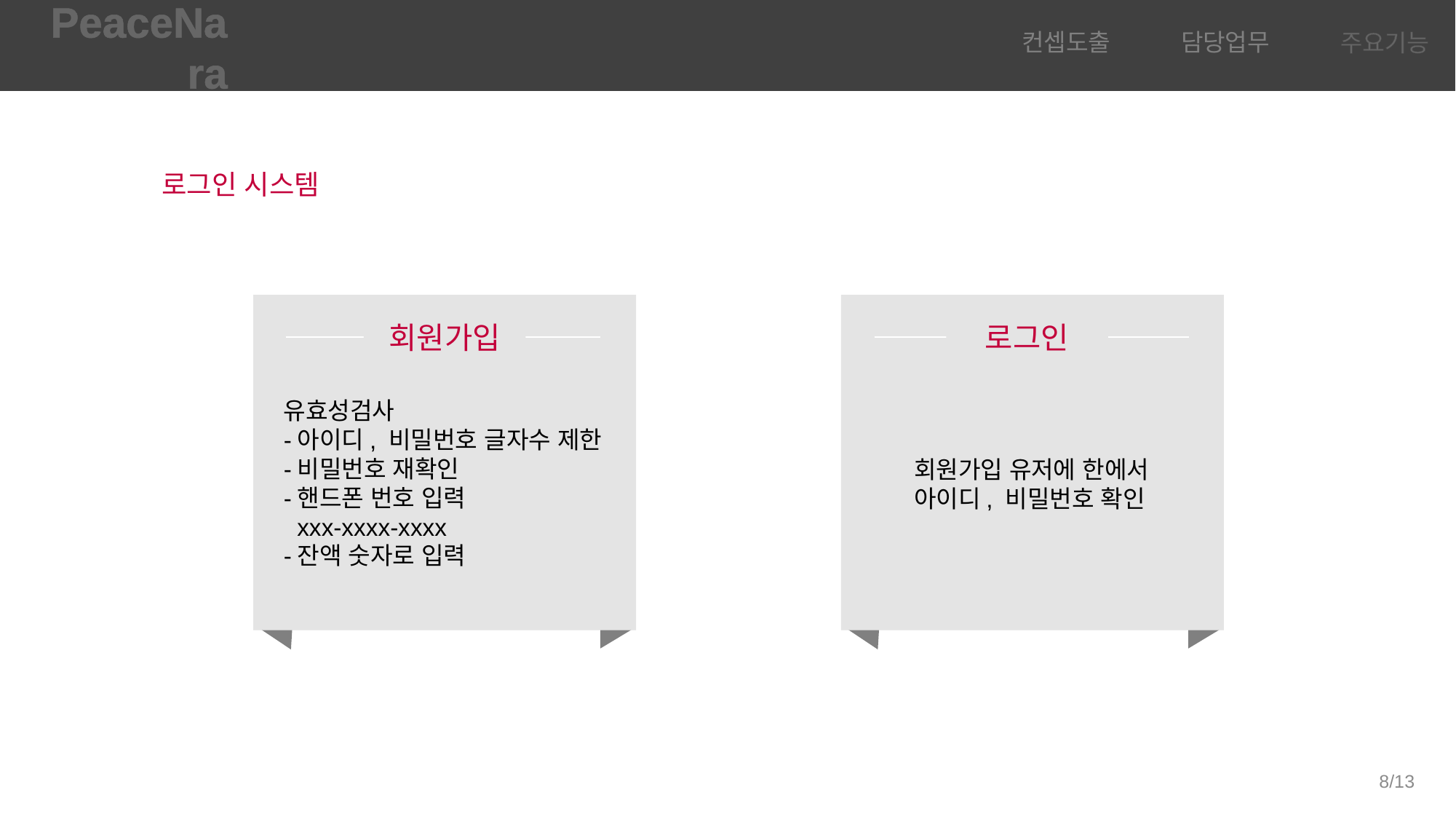

PeaceNara
컨셉도출
담당업무
주요기능
로그인 시스템

회원가입
로그인
유효성검사
-아이디, 비밀번호 글자수 제한
-비밀번호 재확인
-핸드폰 번호 입력
  xxx-xxxx-xxxx
-잔액 숫자로 입력
회원가입 유저에 한에서
아이디, 비밀번호 확인

8/13